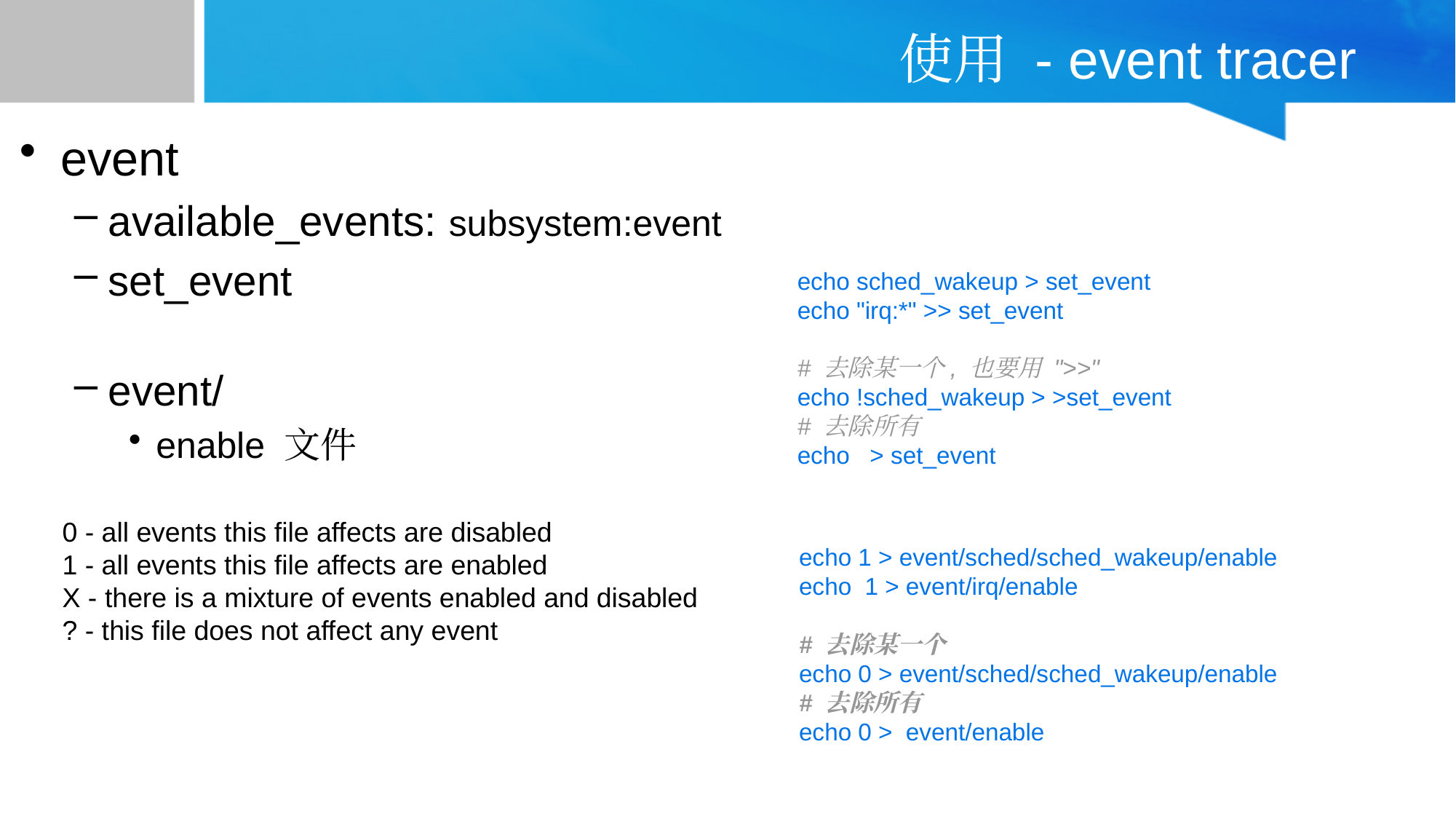

# 使用 - event tracer
event
available_events: subsystem:event
set_event

event/
enable 文件

echo sched_wakeup > set_event
echo "irq:*" >> set_event

# 去除某一个, 也要用 ">>"
echo !sched_wakeup > >set_event
# 去除所有
echo   > set_event
 0 - all events this file affects are disabled
 1 - all events this file affects are enabled
 X - there is a mixture of events enabled and disabled
 ? - this file does not affect any event
echo 1 > event/sched/sched_wakeup/enable
echo  1 > event/irq/enable

# 去除某一个
echo 0 > event/sched/sched_wakeup/enable
# 去除所有
echo 0 >  event/enable